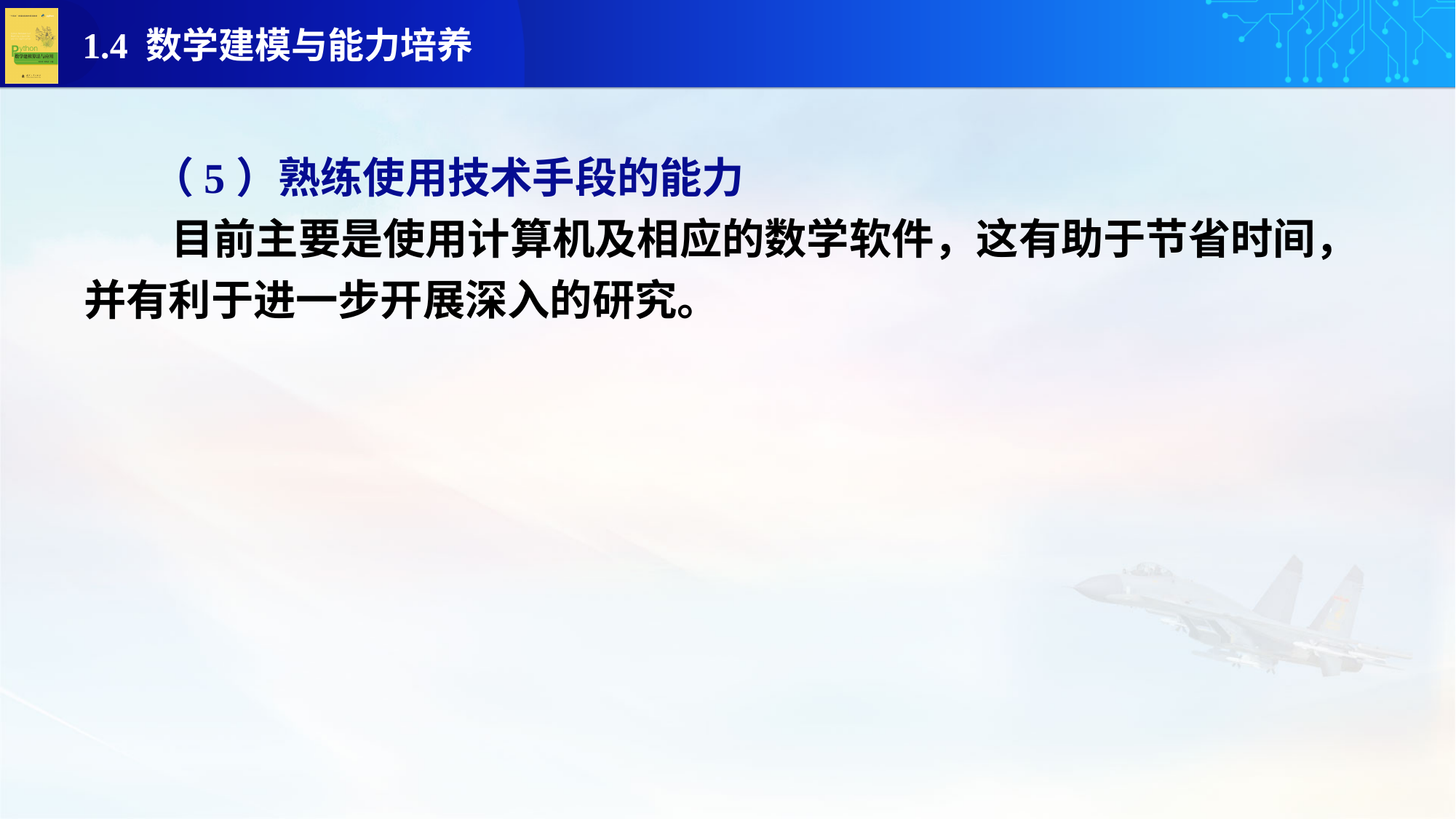

（5）熟练使用技术手段的能力
        目前主要是使用计算机及相应的数学软件，这有助于节省时间，并有利于进一步开展深入的研究。